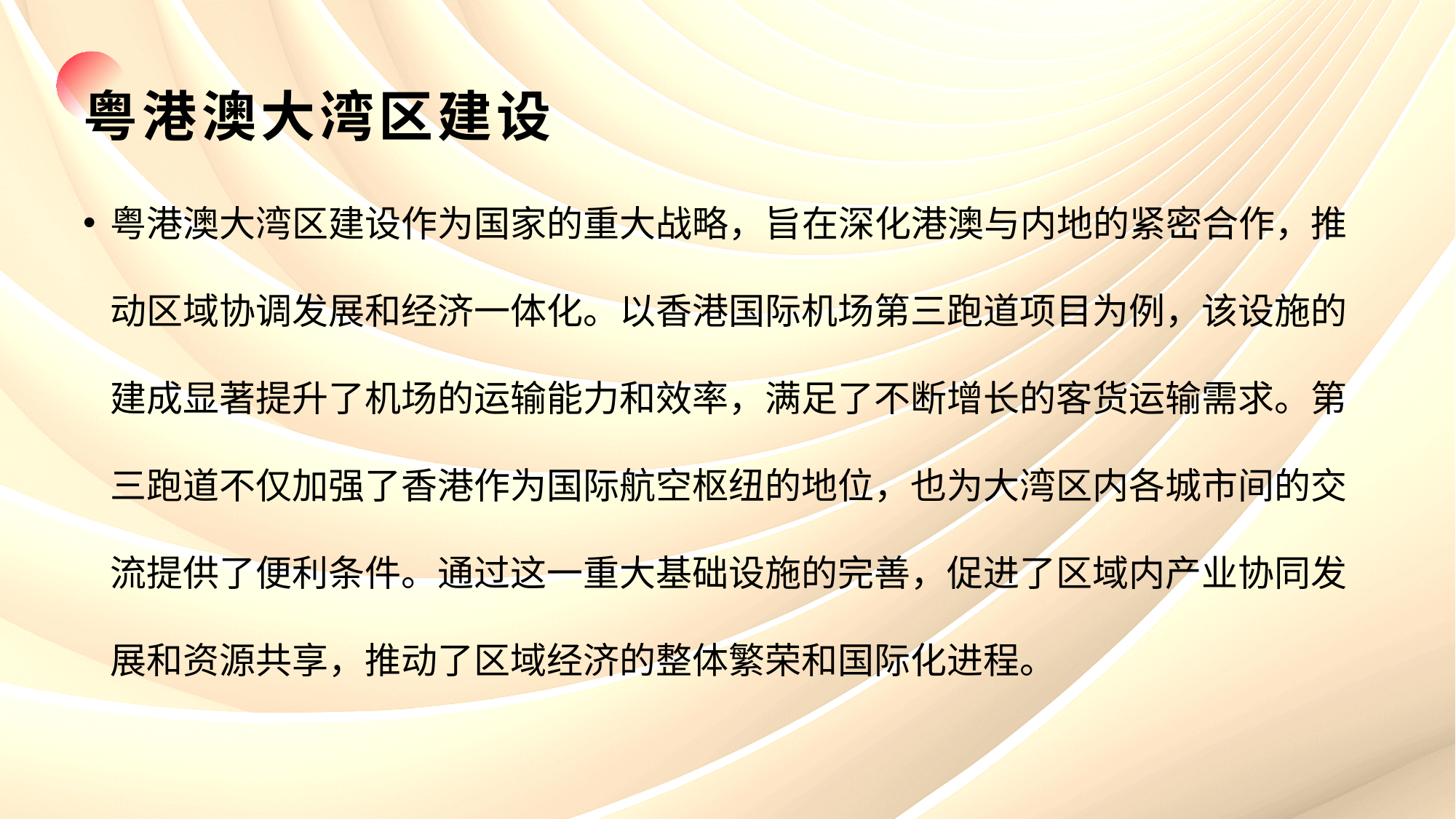

粤港澳大湾区建设
粤港澳大湾区建设作为国家的重大战略，旨在深化港澳与内地的紧密合作，推动区域协调发展和经济一体化。以香港国际机场第三跑道项目为例，该设施的建成显著提升了机场的运输能力和效率，满足了不断增长的客货运输需求。第三跑道不仅加强了香港作为国际航空枢纽的地位，也为大湾区内各城市间的交流提供了便利条件。通过这一重大基础设施的完善，促进了区域内产业协同发展和资源共享，推动了区域经济的整体繁荣和国际化进程。